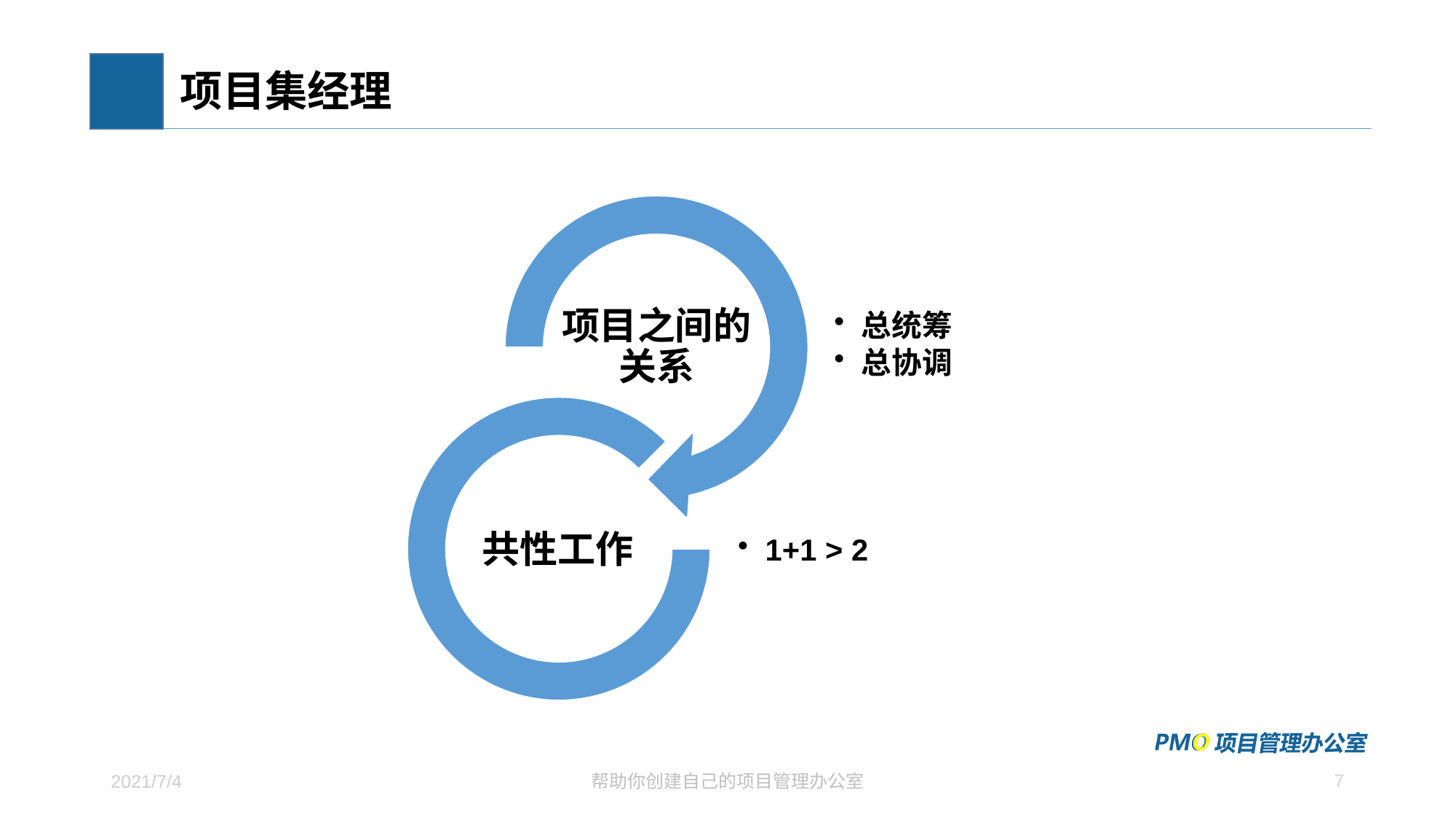

# 项目集经理
总统筹
总协调
项目之间的关系
1+1 > 2
共性工作
7
2021/7/4
帮助你创建自己的项目管理办公室